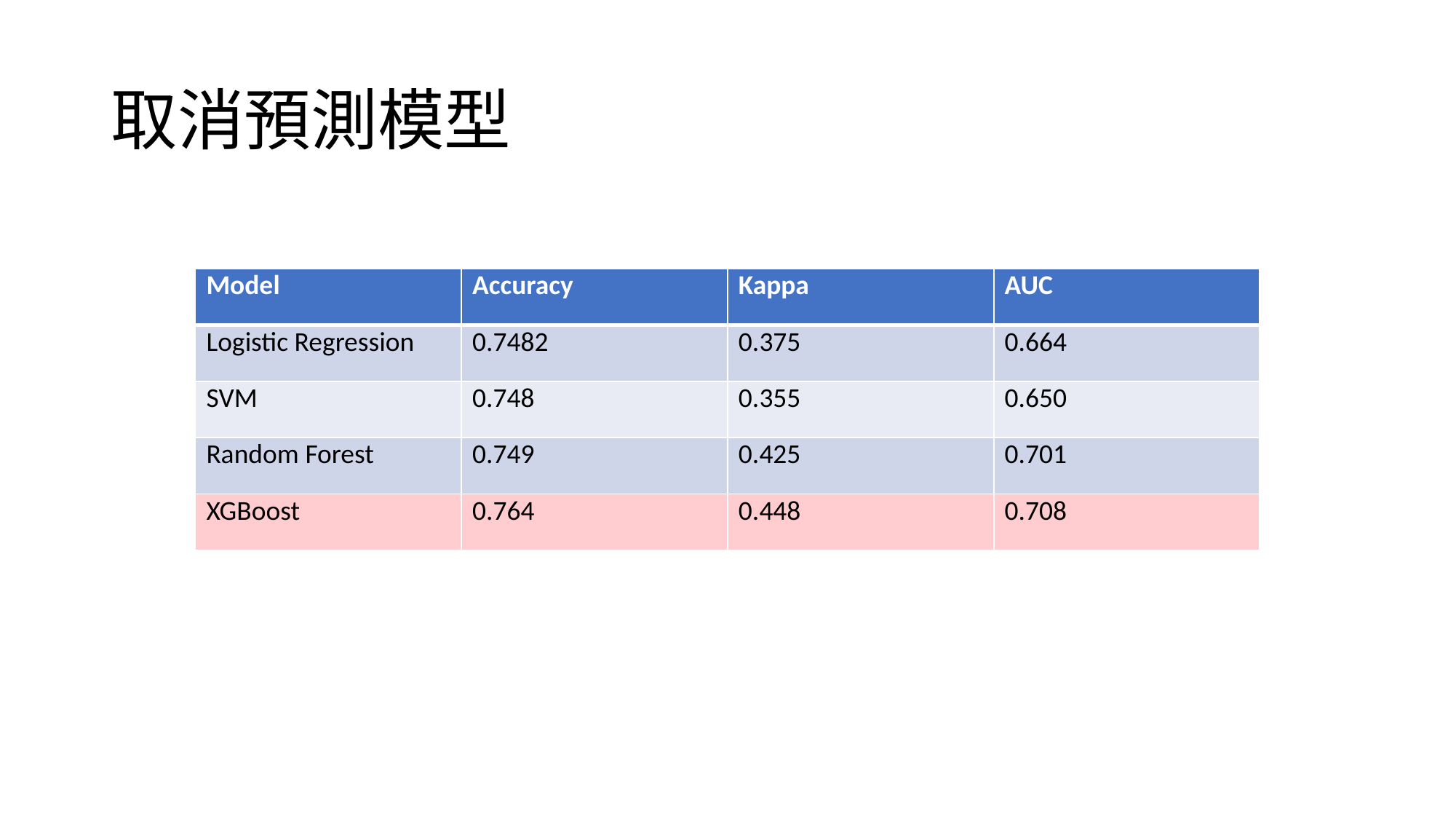

# 取消預測模型
| Model | Accuracy | Kappa | AUC |
| --- | --- | --- | --- |
| Logistic Regression | 0.7482 | 0.375 | 0.664 |
| SVM | 0.748 | 0.355 | 0.650 |
| Random Forest | 0.749 | 0.425 | 0.701 |
| XGBoost | 0.764 | 0.448 | 0.708 |